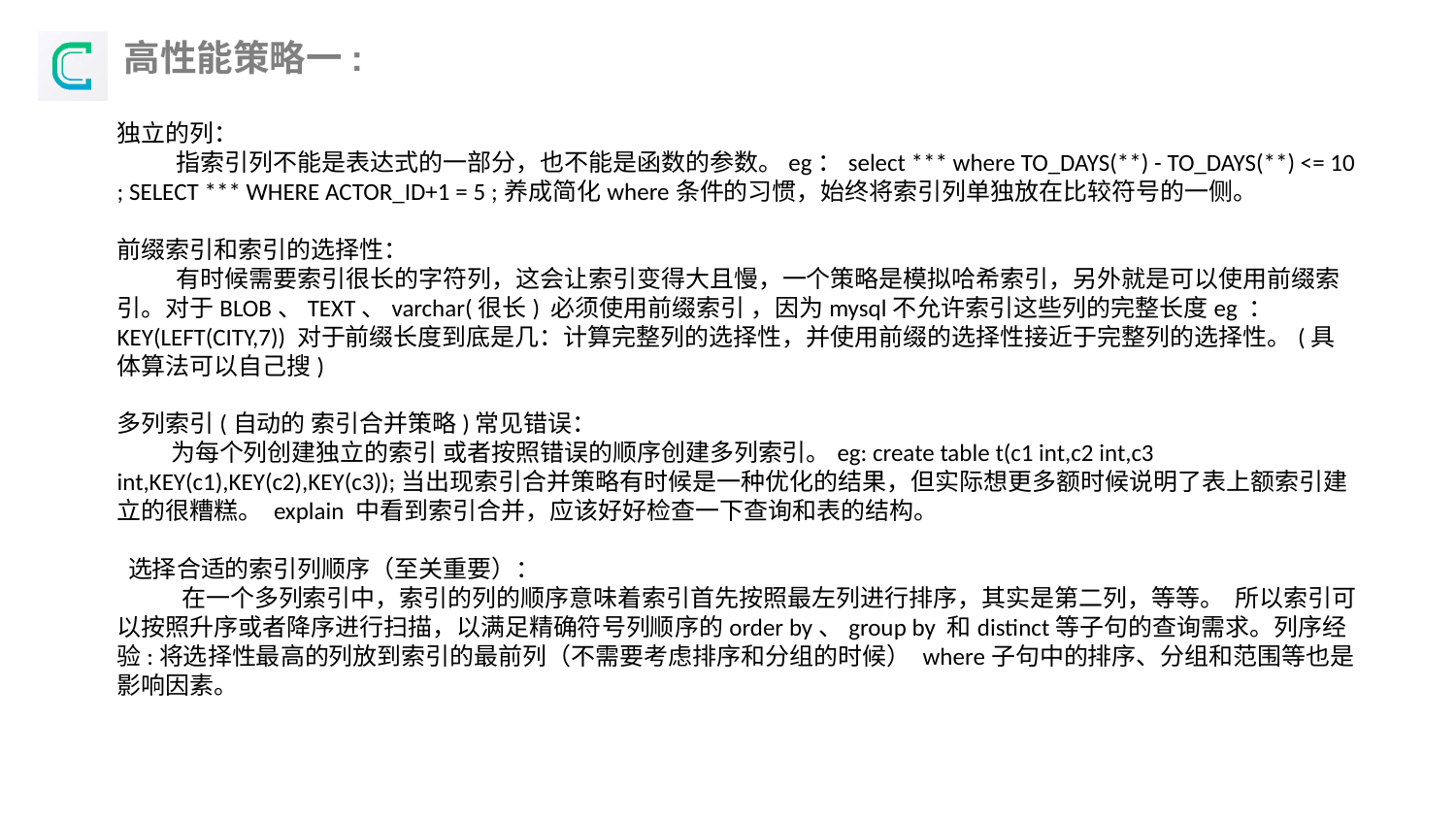

高性能策略一:
独立的列：
          指索引列不能是表达式的一部分，也不能是函数的参数。eg：select *** where TO_DAYS(**) - TO_DAYS(**) <= 10 ; SELECT *** WHERE ACTOR_ID+1 = 5 ;养成简化where条件的习惯，始终将索引列单独放在比较符号的一侧。

前缀索引和索引的选择性：
          有时候需要索引很长的字符列，这会让索引变得大且慢，一个策略是模拟哈希索引，另外就是可以使用前缀索引。对于BLOB、TEXT、varchar(很长) 必须使用前缀索引 ，因为mysql不允许索引这些列的完整长度eg ：KEY(LEFT(CITY,7)) 对于前缀长度到底是几：计算完整列的选择性，并使用前缀的选择性接近于完整列的选择性。(具体算法可以自己搜)

多列索引(自动的 索引合并策略)常见错误：
         为每个列创建独立的索引 或者按照错误的顺序创建多列索引。eg: create table t(c1 int,c2 int,c3 int,KEY(c1),KEY(c2),KEY(c3));当出现索引合并策略有时候是一种优化的结果，但实际想更多额时候说明了表上额索引建立的很糟糕。 explain 中看到索引合并，应该好好检查一下查询和表的结构。

 选择合适的索引列顺序（至关重要）：
           在一个多列索引中，索引的列的顺序意味着索引首先按照最左列进行排序，其实是第二列，等等。  所以索引可以按照升序或者降序进行扫描，以满足精确符号列顺序的order by、group by 和distinct等子句的查询需求。列序经验:将选择性最高的列放到索引的最前列（不需要考虑排序和分组的时候） where子句中的排序、分组和范围等也是影响因素。
7